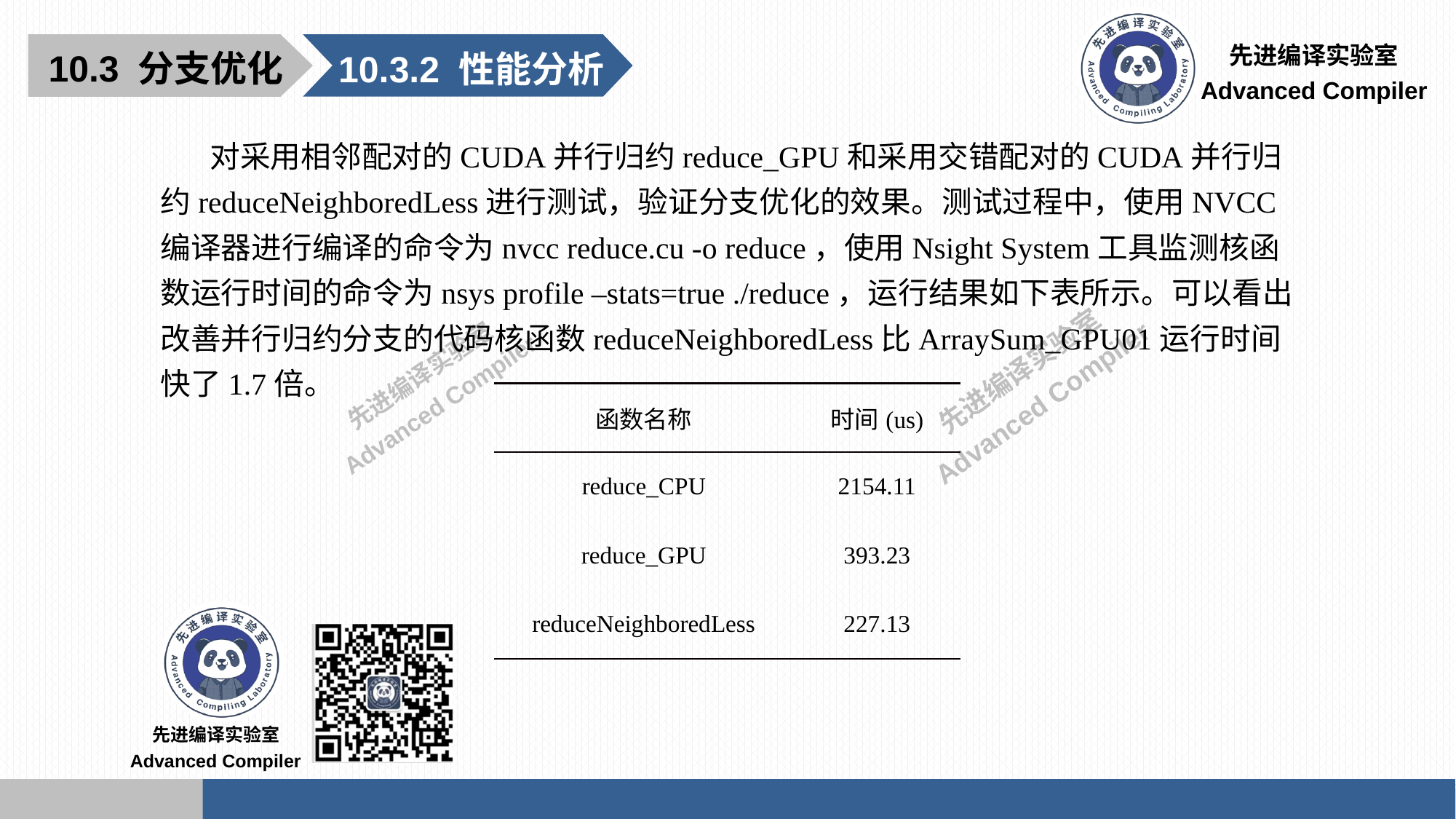

10.3 分支优化
10.3.2 性能分析

    对采用相邻配对的CUDA并行归约reduce_GPU和采用交错配对的CUDA并行归约reduceNeighboredLess进行测试，验证分支优化的效果。测试过程中，使用NVCC编译器进行编译的命令为nvcc reduce.cu -o reduce，使用Nsight System工具监测核函数运行时间的命令为nsys profile –stats=true ./reduce，运行结果如下表所示。可以看出改善并行归约分支的代码核函数reduceNeighboredLess比ArraySum_GPU01运行时间快了1.7倍。
| 函数名称 | 时间(us) |
| --- | --- |
| reduce\_CPU | 2154.11 |
| reduce\_GPU | 393.23 |
| reduceNeighboredLess | 227.13 |